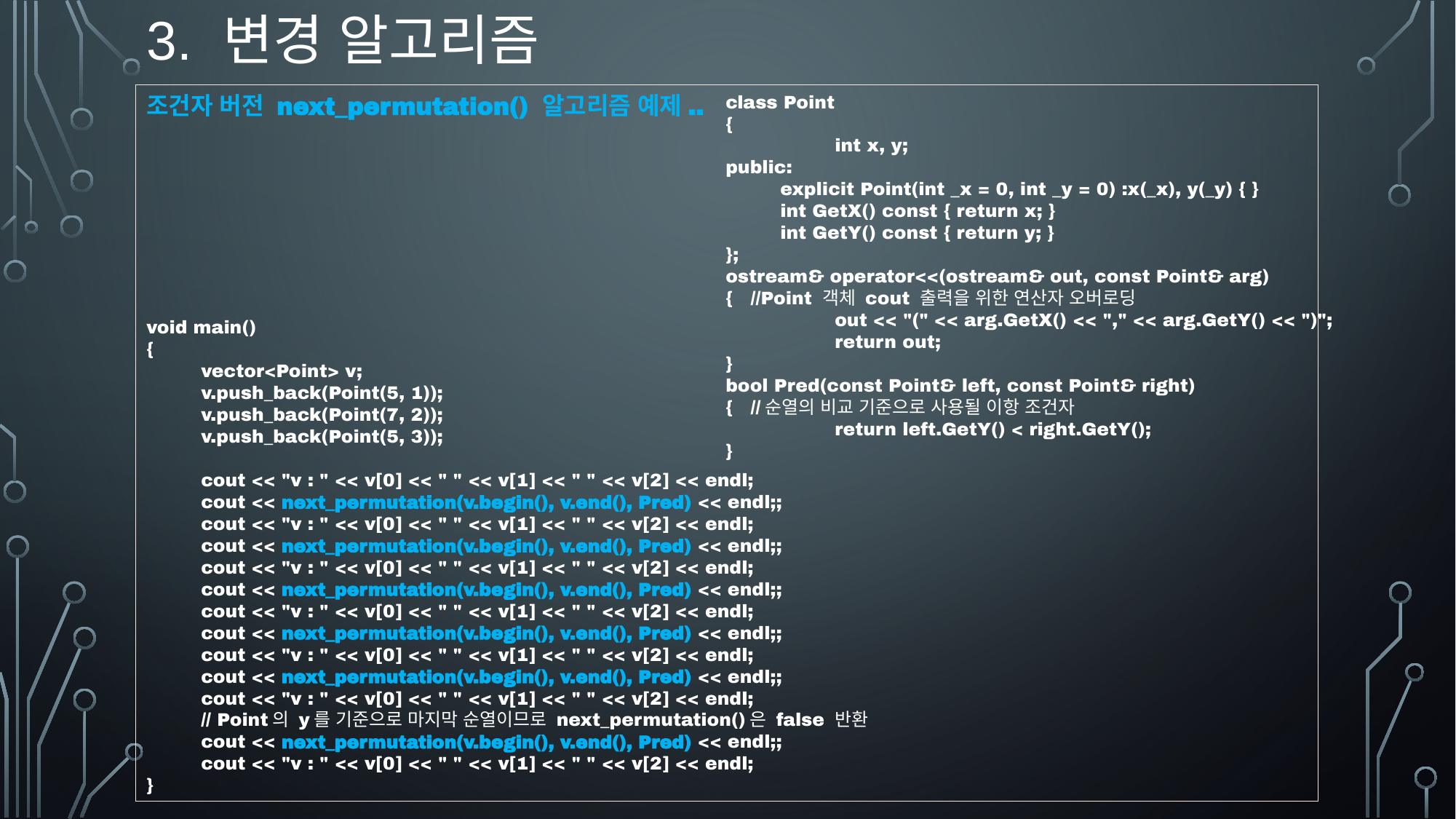

# 3. 변경 알고리즘
조건자 버전 next_permutation() 알고리즘 예제..

void main()
{
vector<Point> v;
v.push_back(Point(5, 1));
v.push_back(Point(7, 2));
v.push_back(Point(5, 3));

cout << "v : " << v[0] << " " << v[1] << " " << v[2] << endl;
cout << next_permutation(v.begin(), v.end(), Pred) << endl;;
cout << "v : " << v[0] << " " << v[1] << " " << v[2] << endl;
cout << next_permutation(v.begin(), v.end(), Pred) << endl;;
cout << "v : " << v[0] << " " << v[1] << " " << v[2] << endl;
cout << next_permutation(v.begin(), v.end(), Pred) << endl;;
cout << "v : " << v[0] << " " << v[1] << " " << v[2] << endl;
cout << next_permutation(v.begin(), v.end(), Pred) << endl;;
cout << "v : " << v[0] << " " << v[1] << " " << v[2] << endl;
cout << next_permutation(v.begin(), v.end(), Pred) << endl;;
cout << "v : " << v[0] << " " << v[1] << " " << v[2] << endl;
// Point의 y를 기준으로 마지막 순열이므로 next_permutation()은 false 반환
cout << next_permutation(v.begin(), v.end(), Pred) << endl;;
cout << "v : " << v[0] << " " << v[1] << " " << v[2] << endl;
}
class Point
{
	int x, y;
public:
explicit Point(int _x = 0, int _y = 0) :x(_x), y(_y) { }
int GetX() const { return x; }
int GetY() const { return y; }
};
ostream& operator<<(ostream& out, const Point& arg)
{   //Point 객체 cout 출력을 위한 연산자 오버로딩
	out << "(" << arg.GetX() << "," << arg.GetY() << ")";
	return out;
}
bool Pred(const Point& left, const Point& right)
{   //순열의 비교 기준으로 사용될 이항 조건자
	return left.GetY() < right.GetY();
}